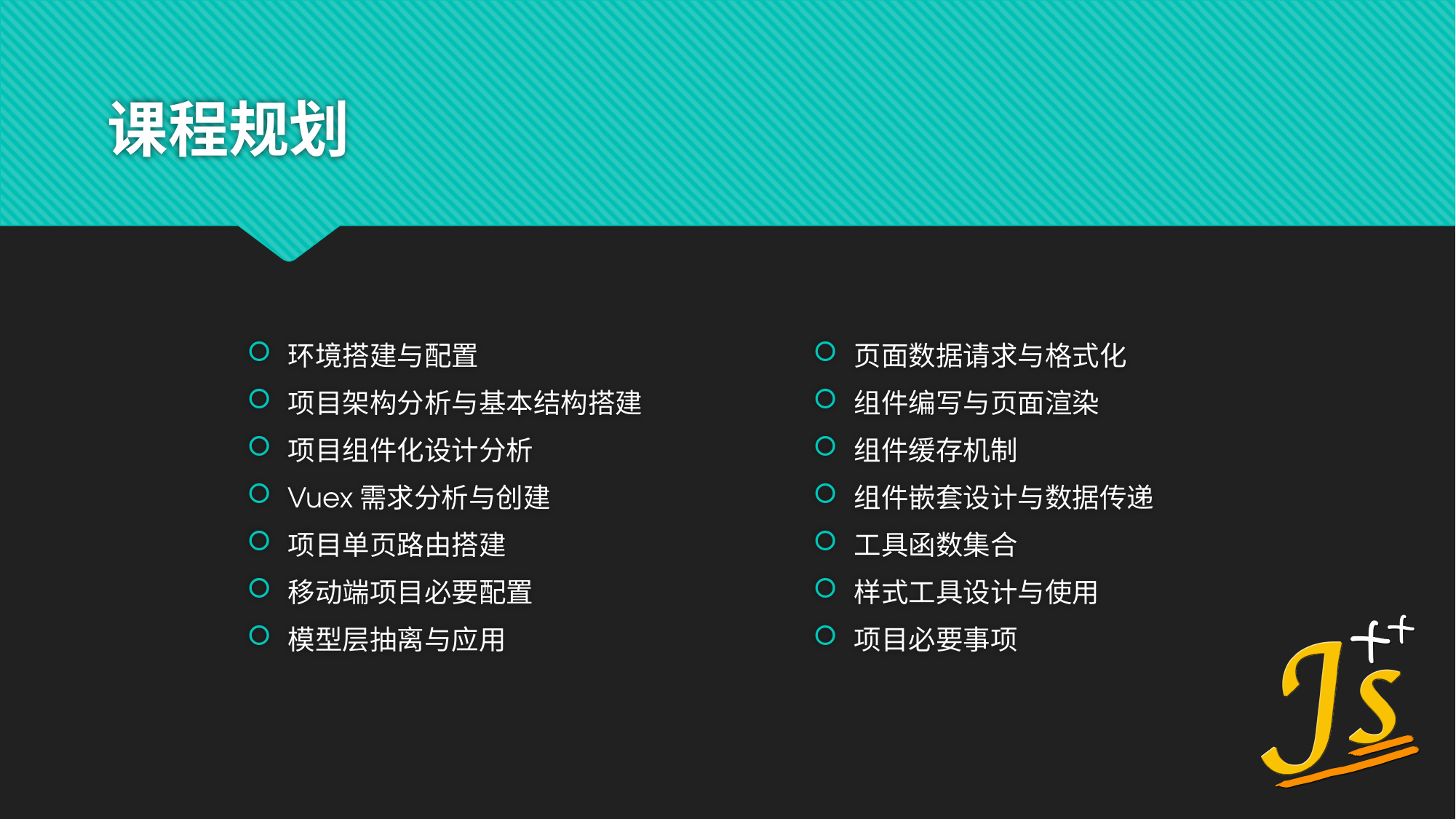

# 课程规划
环境搭建与配置
项目架构分析与基本结构搭建
项目组件化设计分析
Vuex需求分析与创建
项目单页路由搭建
移动端项目必要配置
模型层抽离与应用
页面数据请求与格式化
组件编写与页面渲染
组件缓存机制
组件嵌套设计与数据传递
工具函数集合
样式工具设计与使用
项目必要事项